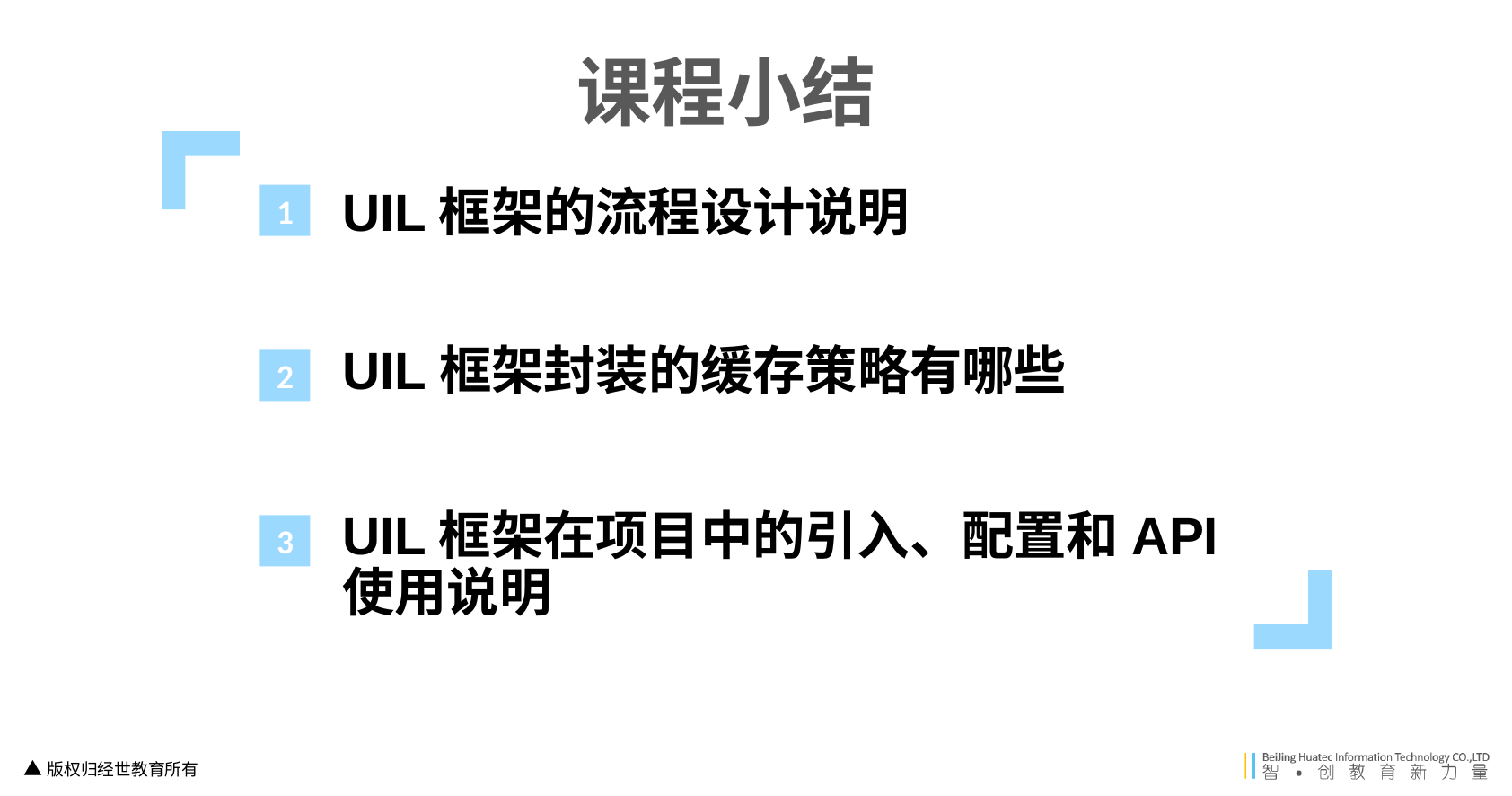

课程小结

UIL框架的流程设计说明
1
UIL框架封装的缓存策略有哪些
2
UIL框架在项目中的引入、配置和API使用说明
3